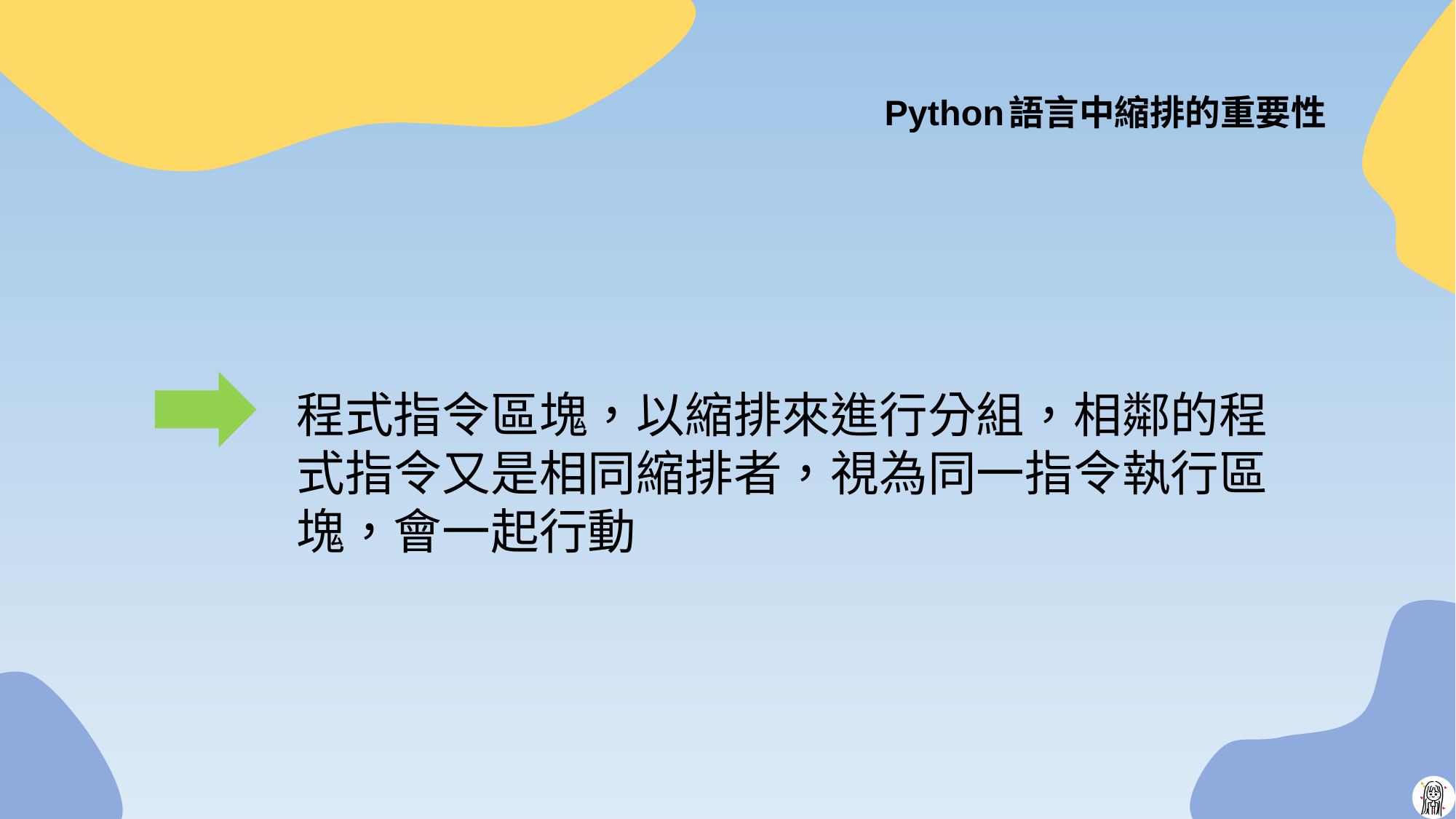

# Python語言中縮排的重要性

程式指令區塊，以縮排來進行分組，相鄰的程式指令又是相同縮排者，視為同一指令執行區塊，會一起行動
41